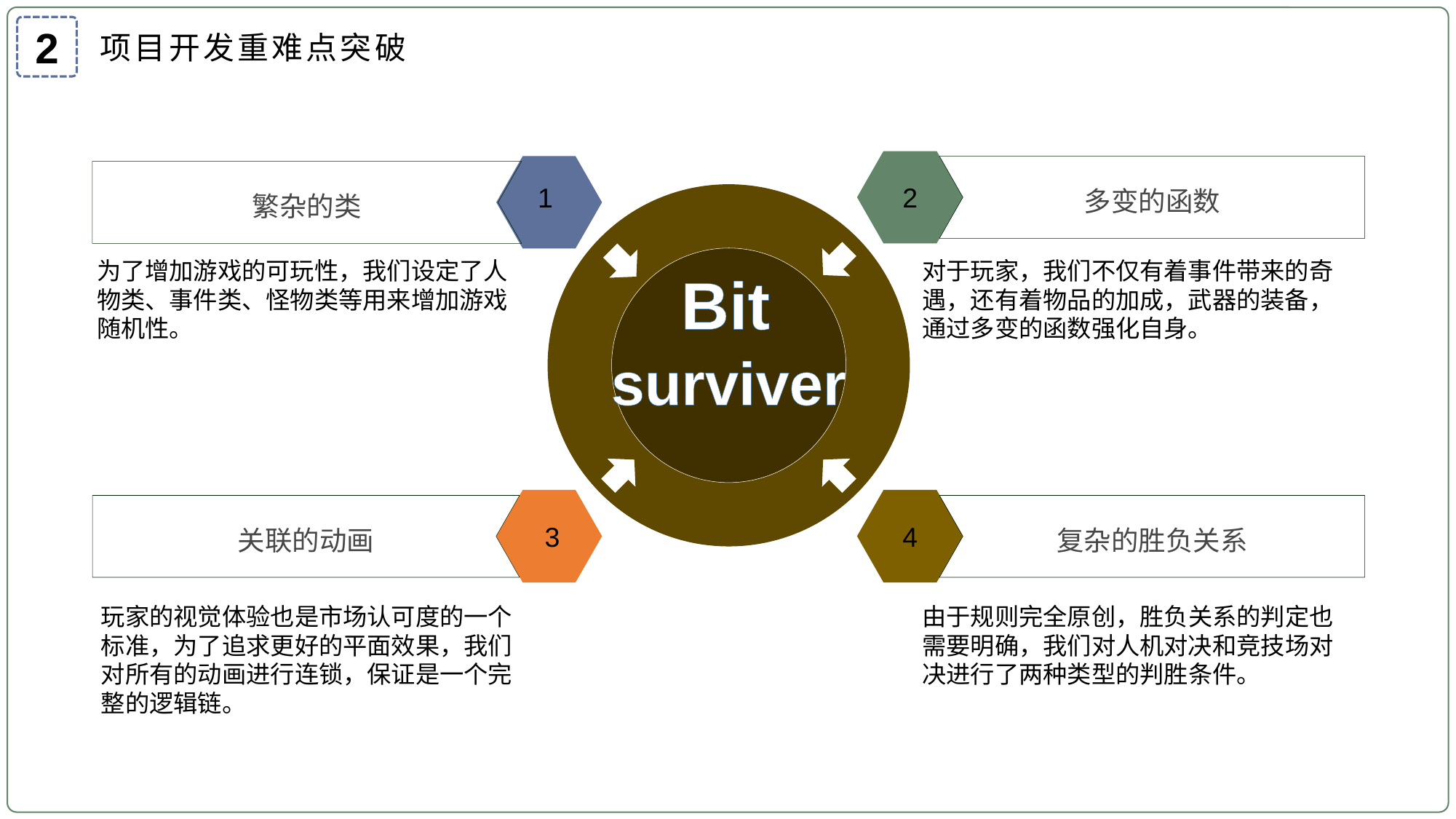

2
项目开发重难点突破

多变的函数
繁杂的类
2
1

为了增加游戏的可玩性，我们设定了人物类、事件类、怪物类等用来增加游戏随机性。
对于玩家，我们不仅有着事件带来的奇遇，还有着物品的加成，武器的装备，通过多变的函数强化自身。
Bit
surviver

关联的动画
复杂的胜负关系
3
4
玩家的视觉体验也是市场认可度的一个标准，为了追求更好的平面效果，我们对所有的动画进行连锁，保证是一个完整的逻辑链。
由于规则完全原创，胜负关系的判定也需要明确，我们对人机对决和竞技场对决进行了两种类型的判胜条件。